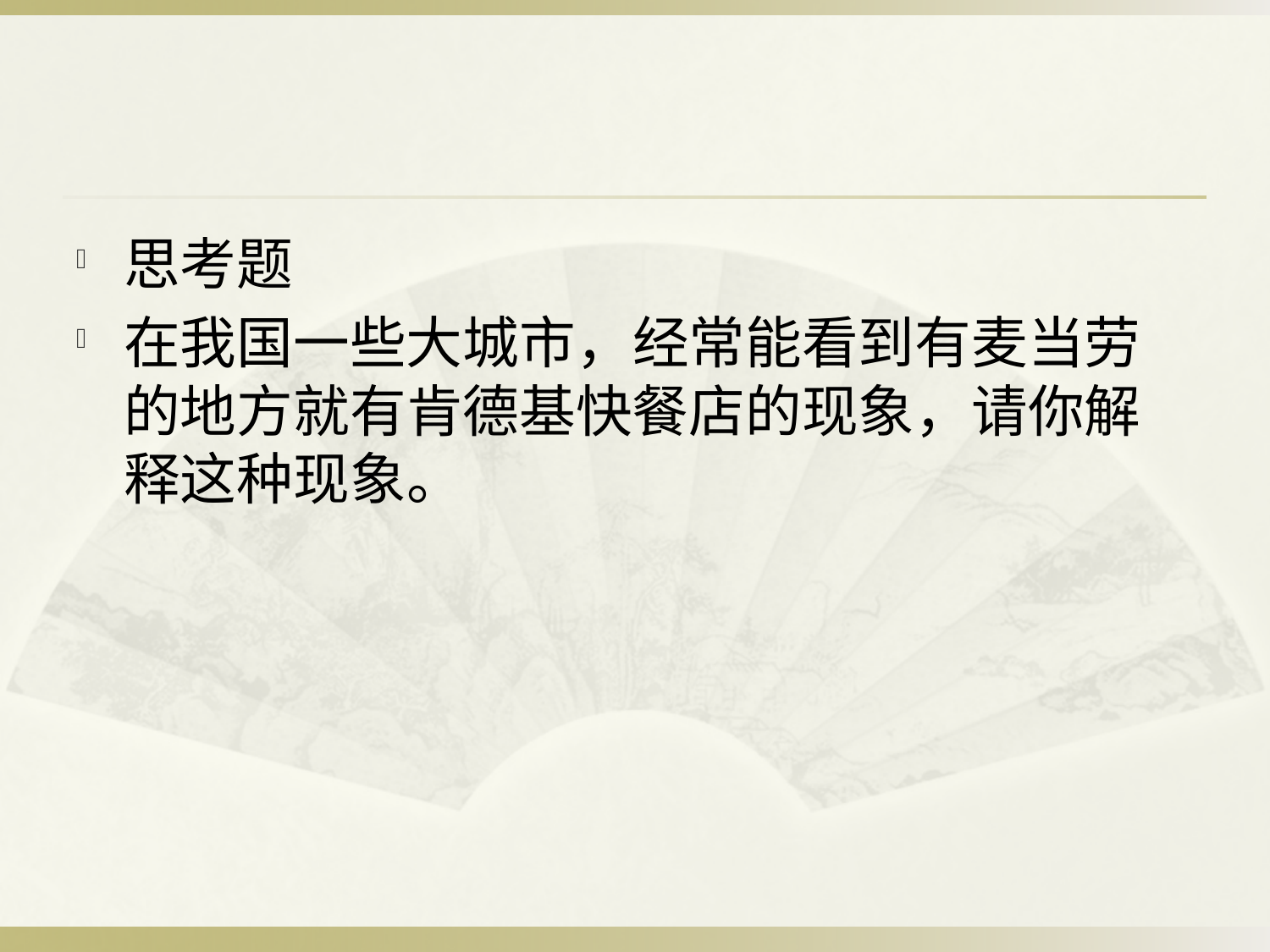

#
思考题
在我国一些大城市，经常能看到有麦当劳的地方就有肯德基快餐店的现象，请你解释这种现象。